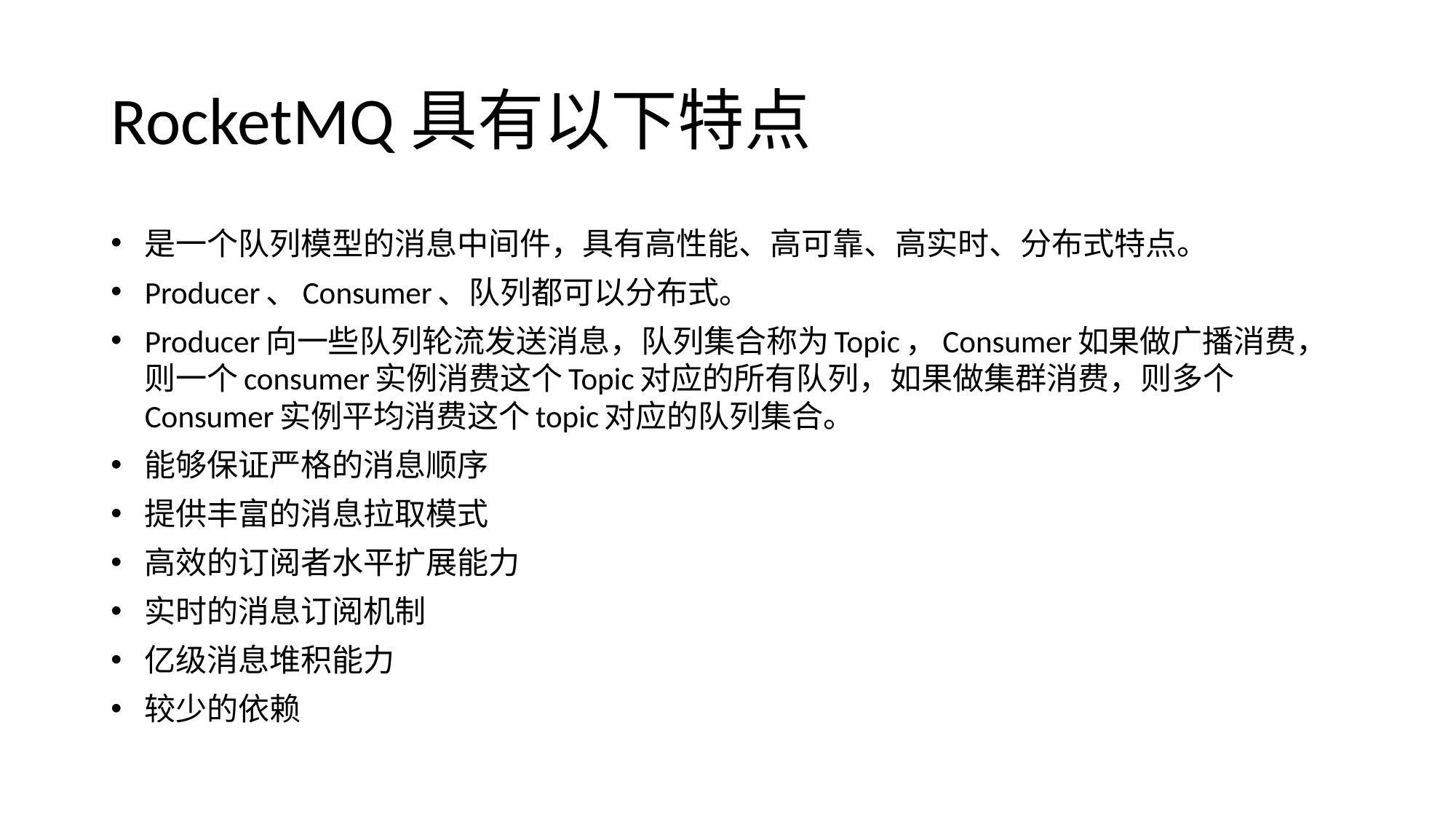

# RocketMQ具有以下特点
是一个队列模型的消息中间件，具有高性能、高可靠、高实时、分布式特点。
Producer、Consumer、队列都可以分布式。
Producer向一些队列轮流发送消息，队列集合称为Topic，Consumer如果做广播消费，则一个consumer实例消费这个Topic对应的所有队列，如果做集群消费，则多个Consumer实例平均消费这个topic对应的队列集合。
能够保证严格的消息顺序
提供丰富的消息拉取模式
高效的订阅者水平扩展能力
实时的消息订阅机制
亿级消息堆积能力
较少的依赖